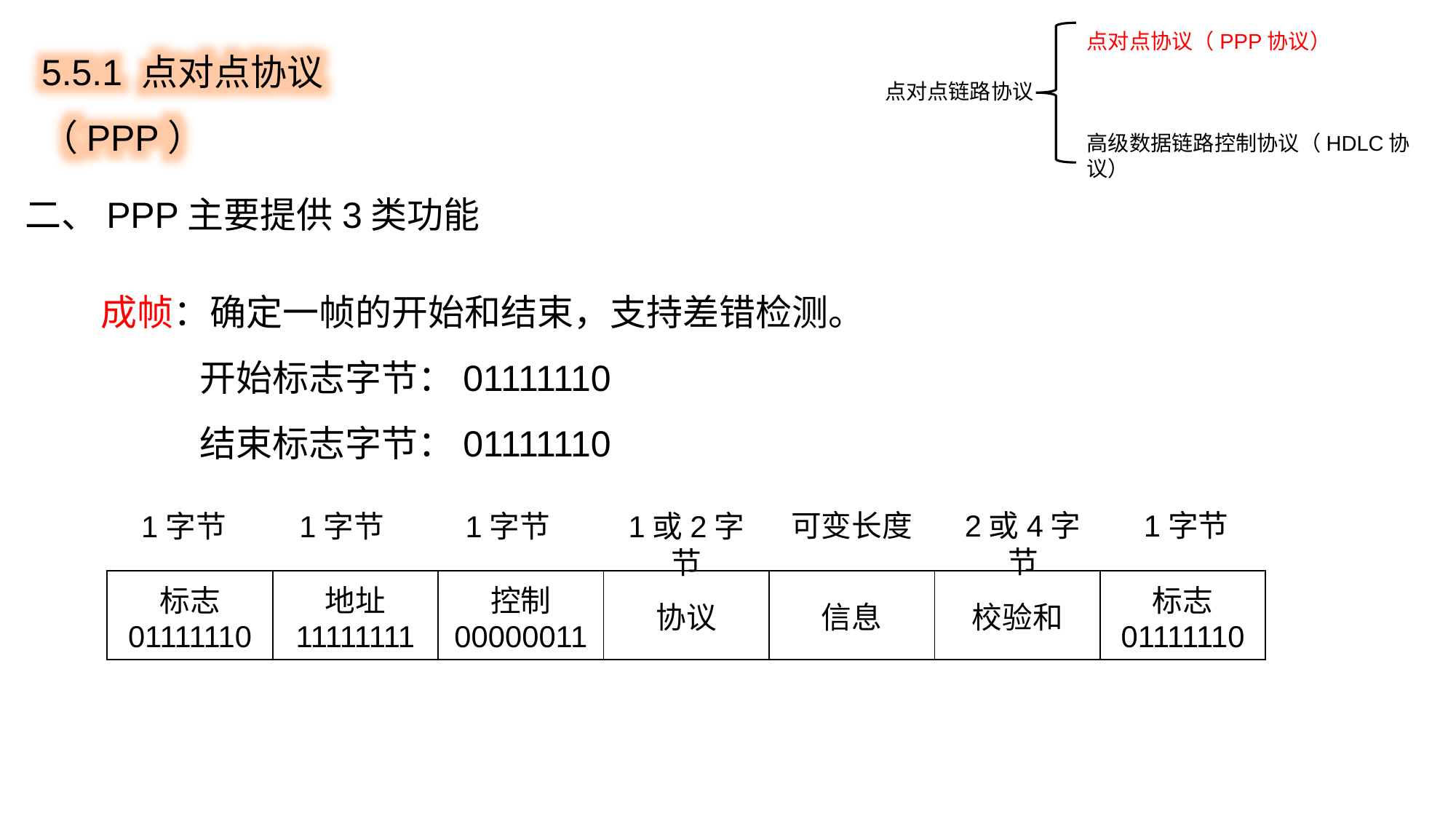

点对点协议（PPP协议）

高级数据链路控制协议（HDLC协议）
5.5.1 点对点协议（PPP）
点对点链路协议
二、PPP主要提供3类功能
成帧：确定一帧的开始和结束，支持差错检测。
           开始标志字节：01111110
           结束标志字节：01111110
可变长度
2或4字节
1字节
1字节
1字节
1字节
1或2字节
| 标志 01111110 | 地址 11111111 | 控制 00000011 | 协议 | 信息 | 校验和 | 标志 01111110 |
| --- | --- | --- | --- | --- | --- | --- |